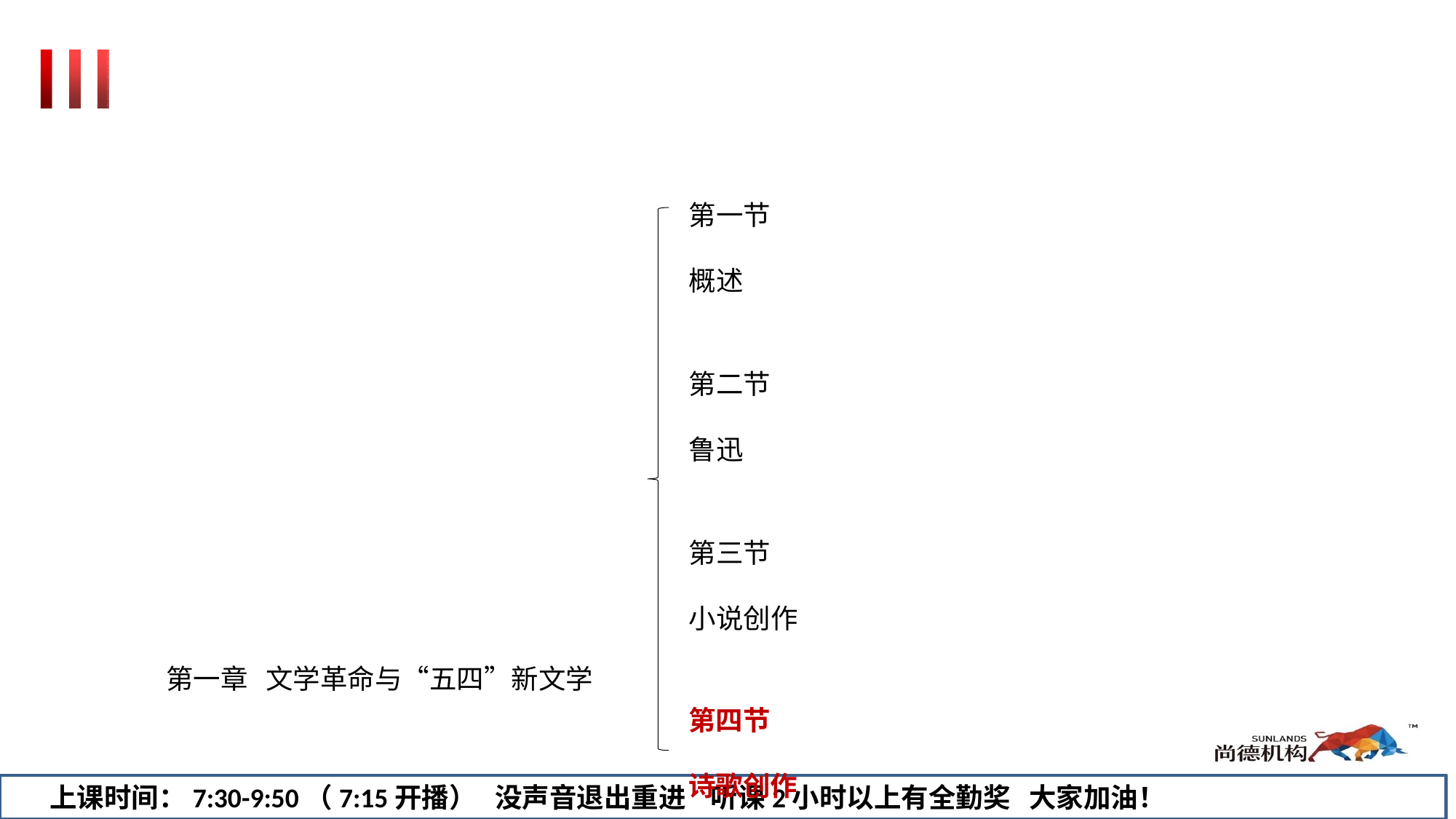

第一节	概述

第二节	鲁迅

第三节	小说创作
第一章	文学革命与“五四”新文学
第四节	诗歌创作
第五节	散文创作 第六节	戏剧创作